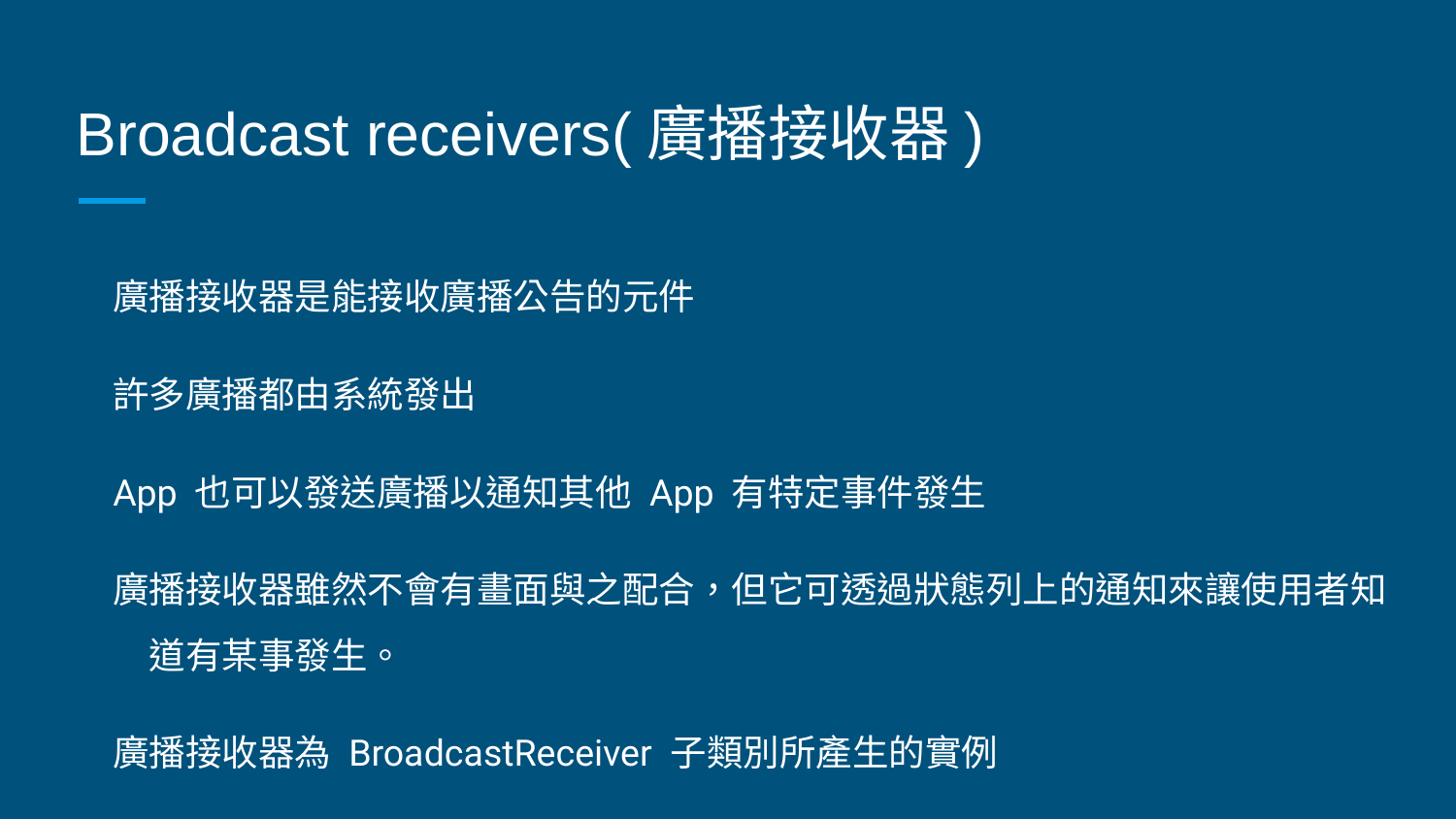

# Broadcast receivers(廣播接收器)
廣播接收器是能接收廣播公告的元件
許多廣播都由系統發出
App 也可以發送廣播以通知其他 App 有特定事件發生
廣播接收器雖然不會有畫面與之配合，但它可透過狀態列上的通知來讓使用者知道有某事發生。
廣播接收器為 BroadcastReceiver 子類別所產生的實例